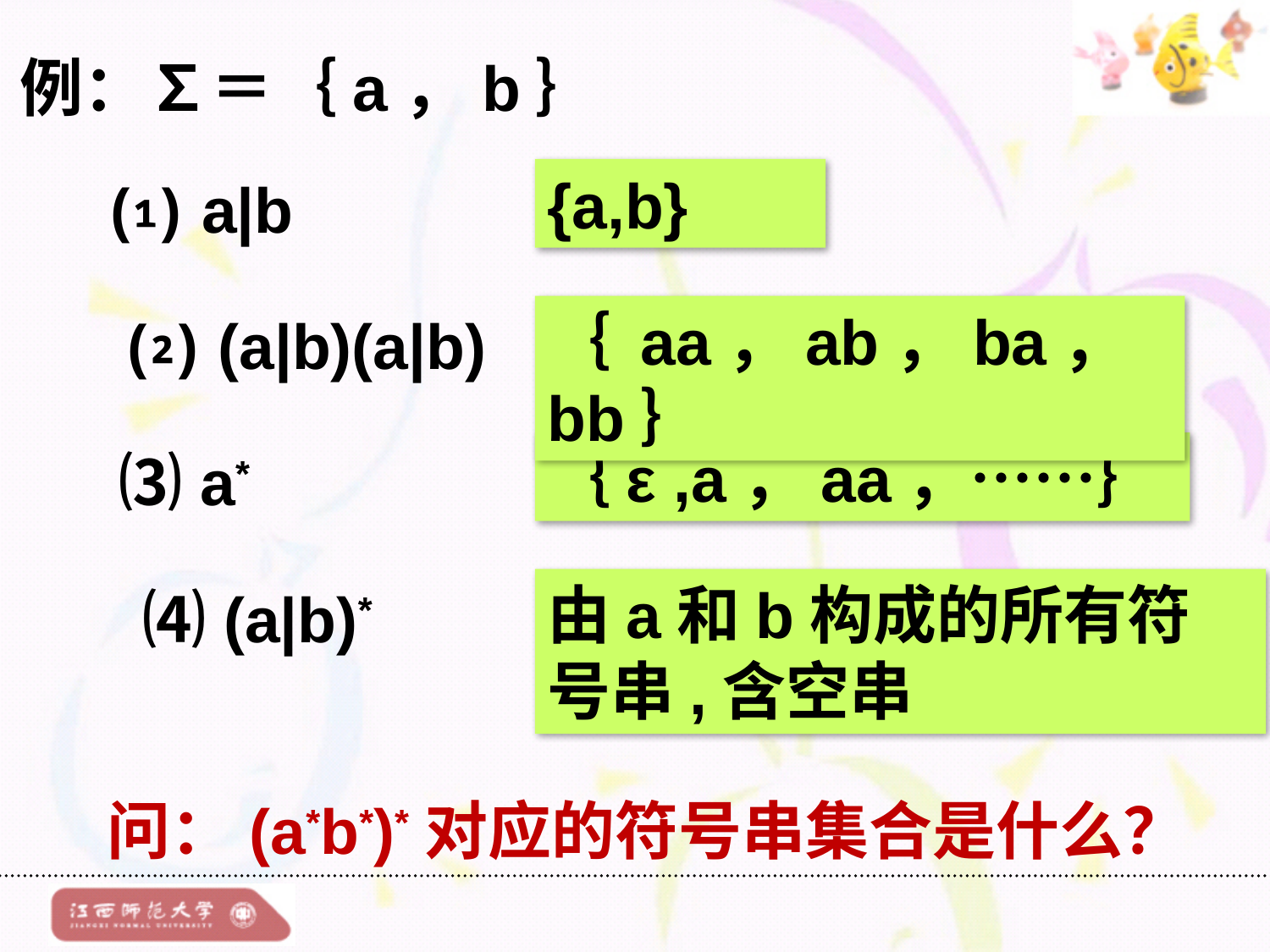

例：∑＝｛a，b｝
{a,b}
⑴ a|b
｛ aa，ab，ba，bb｝
⑵ (a|b)(a|b)
｛ε ,a，aa，……｝
⑶ a*
由a和b构成的所有符号串,含空串
⑷ (a|b)*
问：(a*b*)*对应的符号串集合是什么？